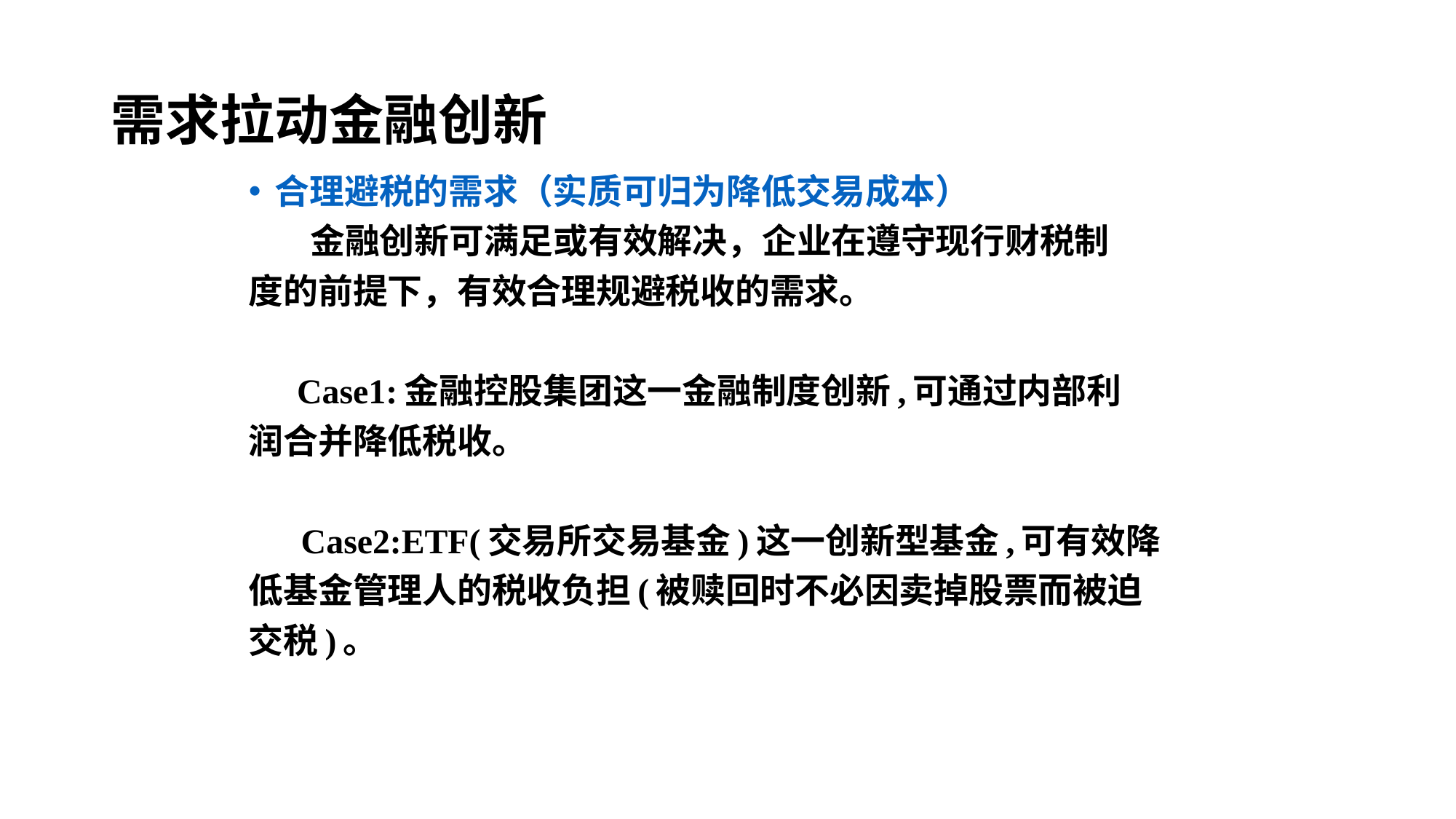

需求拉动金融创新
合理避税的需求（实质可归为降低交易成本）
       金融创新可满足或有效解决，企业在遵守现行财税制
度的前提下，有效合理规避税收的需求。

     Case1:金融控股集团这一金融制度创新,可通过内部利
润合并降低税收。

      Case2:ETF(交易所交易基金)这一创新型基金,可有效降
低基金管理人的税收负担(被赎回时不必因卖掉股票而被迫
交税)。